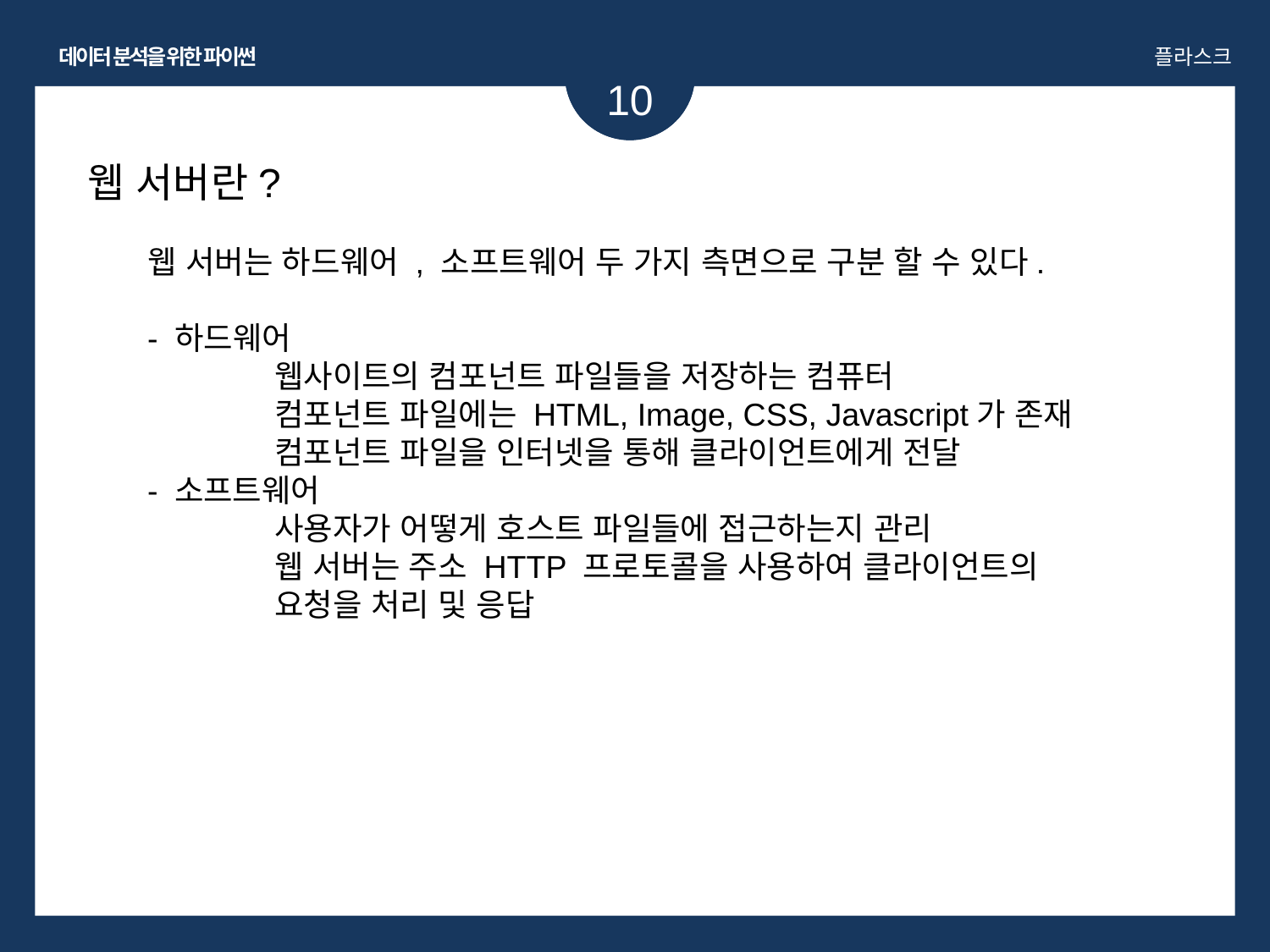

데이터 분석을 위한 파이썬
플라스크
10
웹 서버란?
웹 서버는 하드웨어 , 소프트웨어 두 가지 측면으로 구분 할 수 있다.

- 하드웨어
	웹사이트의 컴포넌트 파일들을 저장하는 컴퓨터
	컴포넌트 파일에는 HTML, Image, CSS, Javascript가 존재
	컴포넌트 파일을 인터넷을 통해 클라이언트에게 전달
- 소프트웨어
	사용자가 어떻게 호스트 파일들에 접근하는지 관리
	웹 서버는 주소 HTTP 프로토콜을 사용하여 클라이언트의 	요청을 처리 및 응답